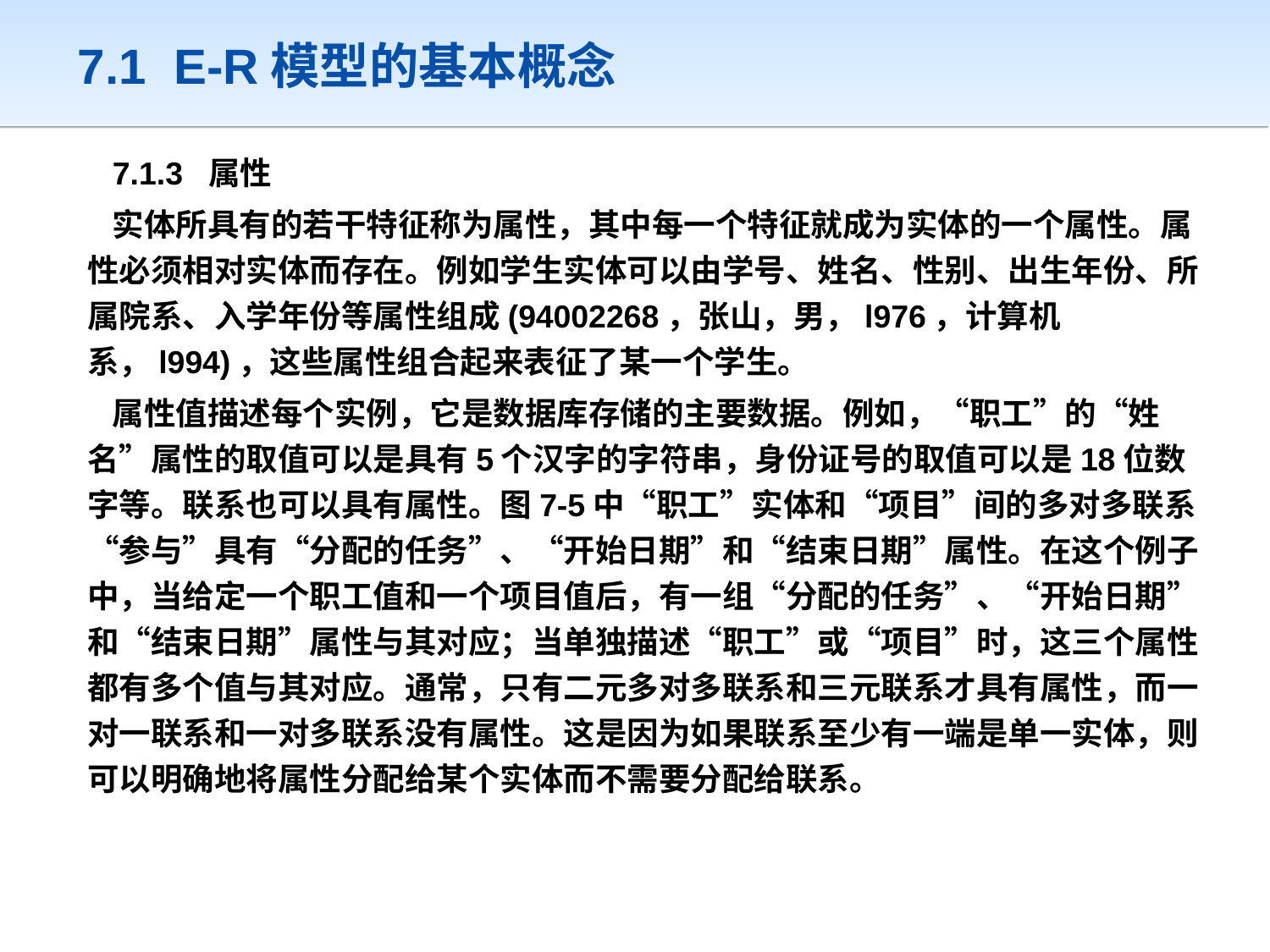

# 7.1  E-R模型的基本概念
7.1.3  属性
实体所具有的若干特征称为属性，其中每一个特征就成为实体的一个属性。属性必须相对实体而存在。例如学生实体可以由学号、姓名、性别、出生年份、所属院系、入学年份等属性组成(94002268，张山，男，l976，计算机系，l994)，这些属性组合起来表征了某一个学生。
属性值描述每个实例，它是数据库存储的主要数据。例如，“职工”的“姓名”属性的取值可以是具有5个汉字的字符串，身份证号的取值可以是18位数字等。联系也可以具有属性。图7-5中“职工”实体和“项目”间的多对多联系“参与”具有“分配的任务”、“开始日期”和“结束日期”属性。在这个例子中，当给定一个职工值和一个项目值后，有一组“分配的任务”、“开始日期”和“结束日期”属性与其对应；当单独描述“职工”或“项目”时，这三个属性都有多个值与其对应。通常，只有二元多对多联系和三元联系才具有属性，而一对一联系和一对多联系没有属性。这是因为如果联系至少有一端是单一实体，则可以明确地将属性分配给某个实体而不需要分配给联系。